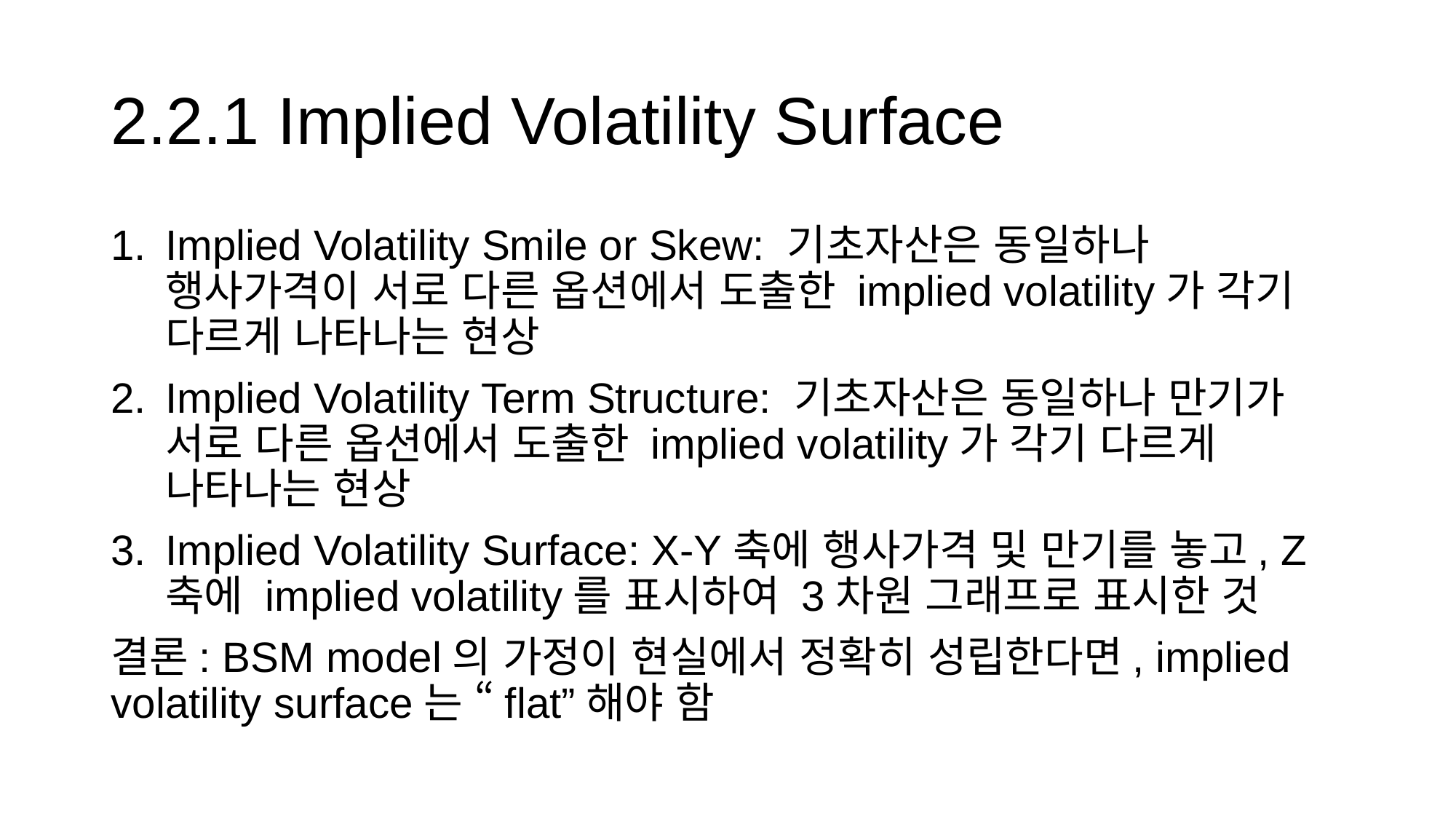

# 2.2.1 Implied Volatility Surface
Implied Volatility Smile or Skew: 기초자산은 동일하나 행사가격이 서로 다른 옵션에서 도출한 implied volatility가 각기 다르게 나타나는 현상
Implied Volatility Term Structure: 기초자산은 동일하나 만기가 서로 다른 옵션에서 도출한 implied volatility가 각기 다르게 나타나는 현상
Implied Volatility Surface: X-Y축에 행사가격 및 만기를 놓고, Z축에 implied volatility를 표시하여 3차원 그래프로 표시한 것
결론: BSM model의 가정이 현실에서 정확히 성립한다면, implied volatility surface는 “flat”해야 함